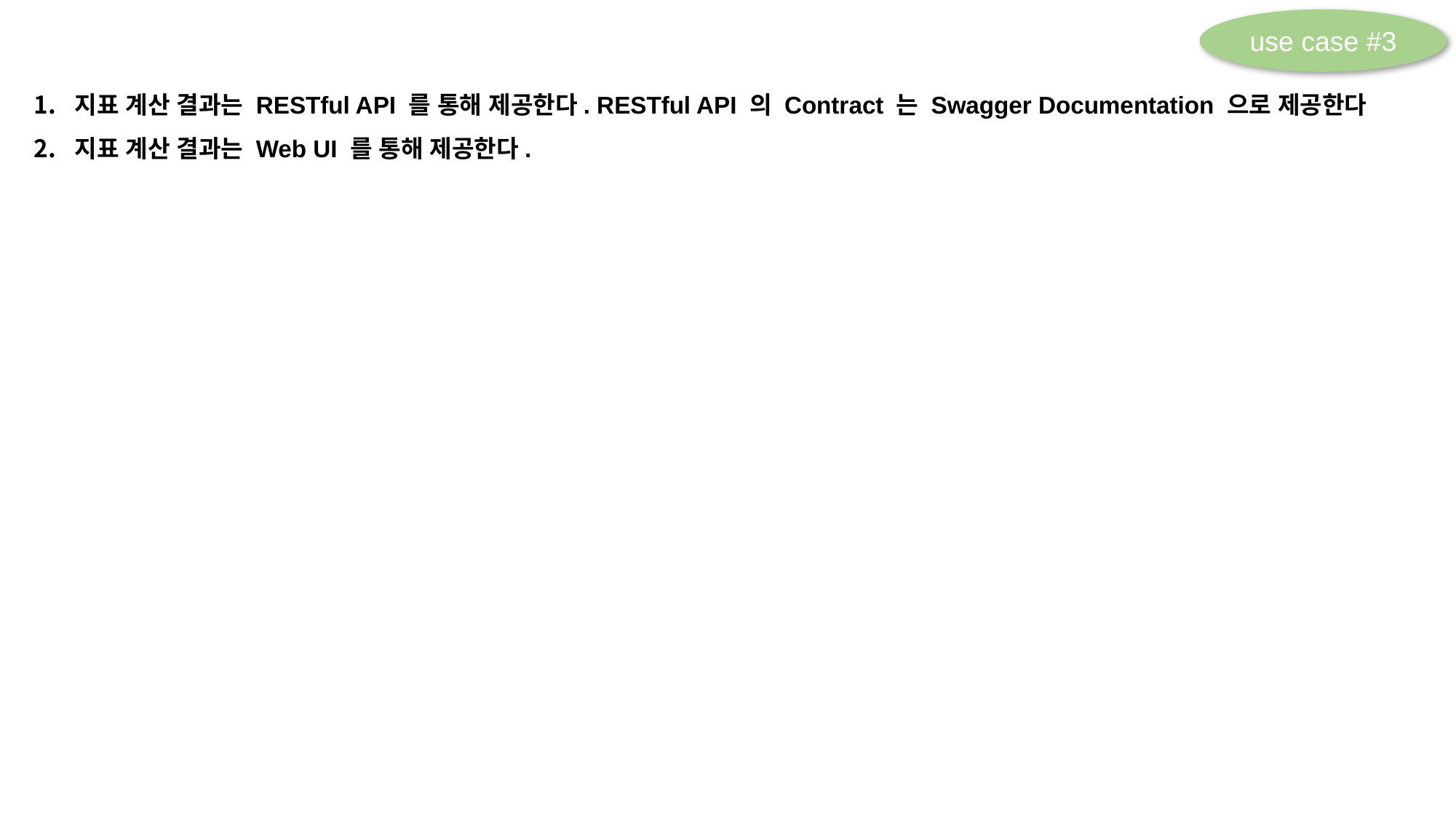

use case #3
지표 계산 결과는 RESTful API 를 통해 제공한다. RESTful API 의 Contract 는 Swagger Documentation 으로 제공한다
지표 계산 결과는 Web UI 를 통해 제공한다.